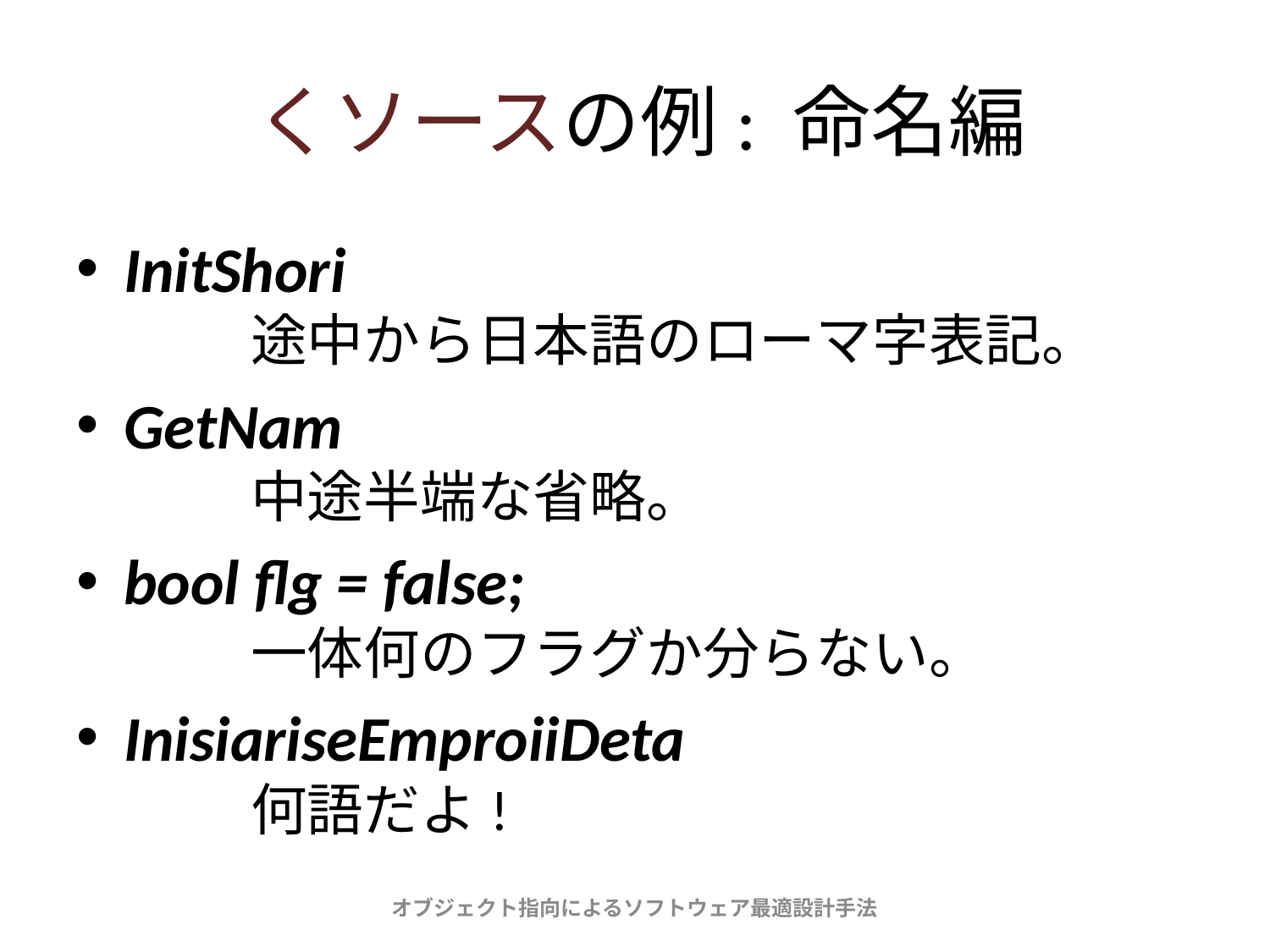

# くソースの例: 命名編
InitShori
	途中から日本語のローマ字表記。
GetNam
	中途半端な省略。
bool flg = false;
	一体何のフラグか分らない。
InisiariseEmproiiDeta
	何語だよ!
オブジェクト指向によるソフトウェア最適設計手法